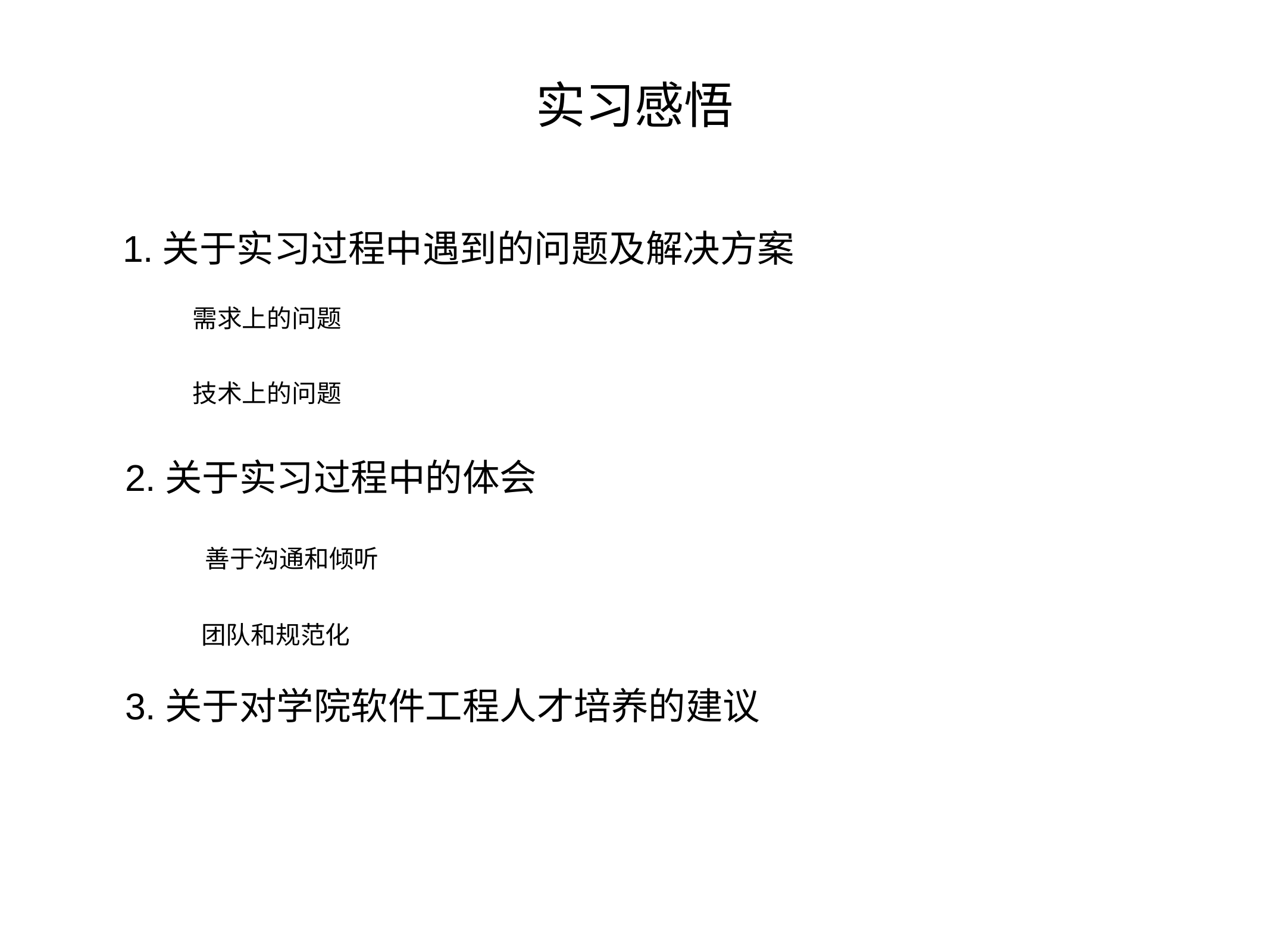

实习感悟
1.关于实习过程中遇到的问题及解决方案
需求上的问题
技术上的问题
2.关于实习过程中的体会
善于沟通和倾听
团队和规范化
3.关于对学院软件工程人才培养的建议